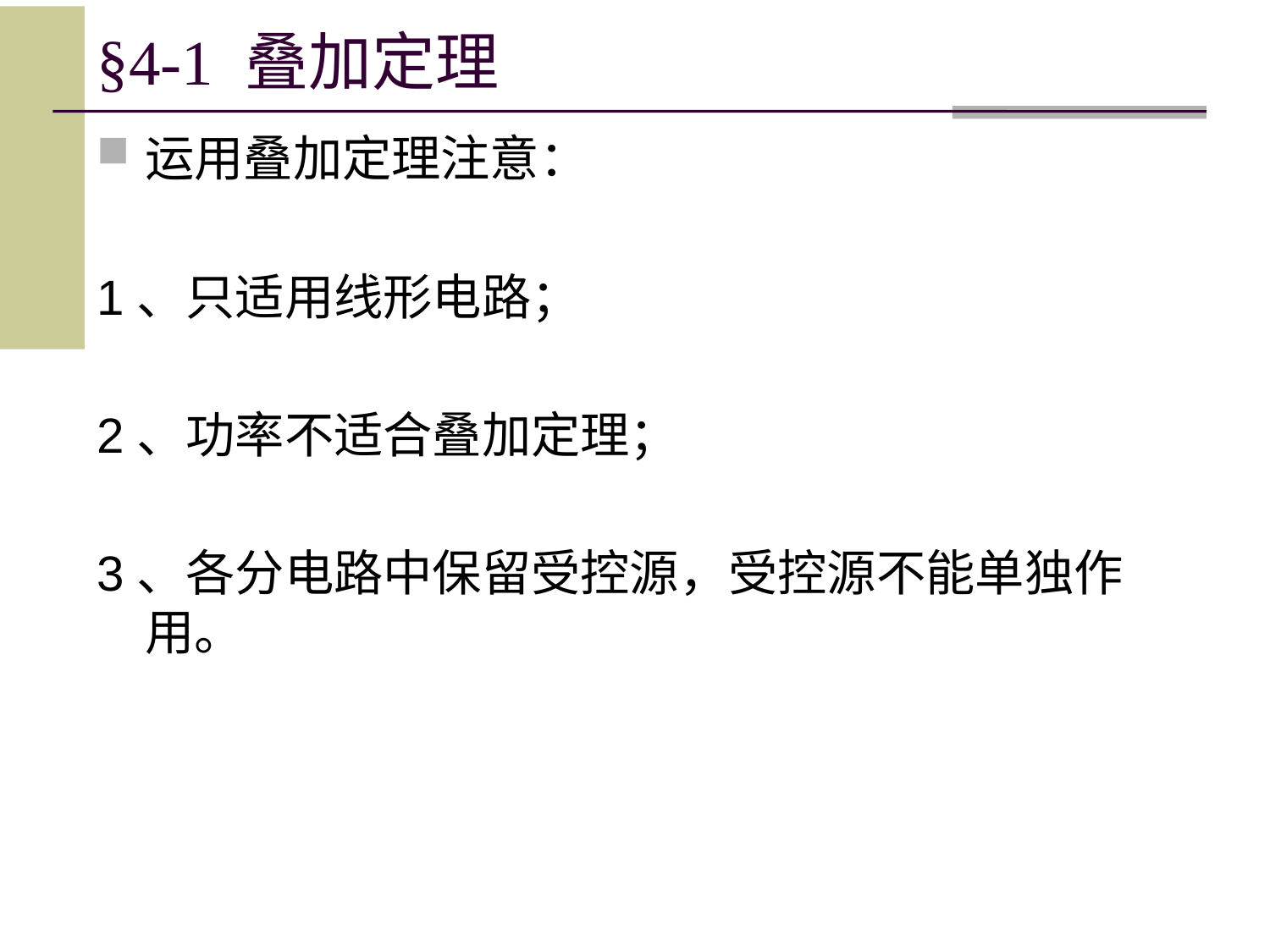

# §4-1 叠加定理
运用叠加定理注意：

1、只适用线形电路；

2、功率不适合叠加定理；

3、各分电路中保留受控源，受控源不能单独作用。